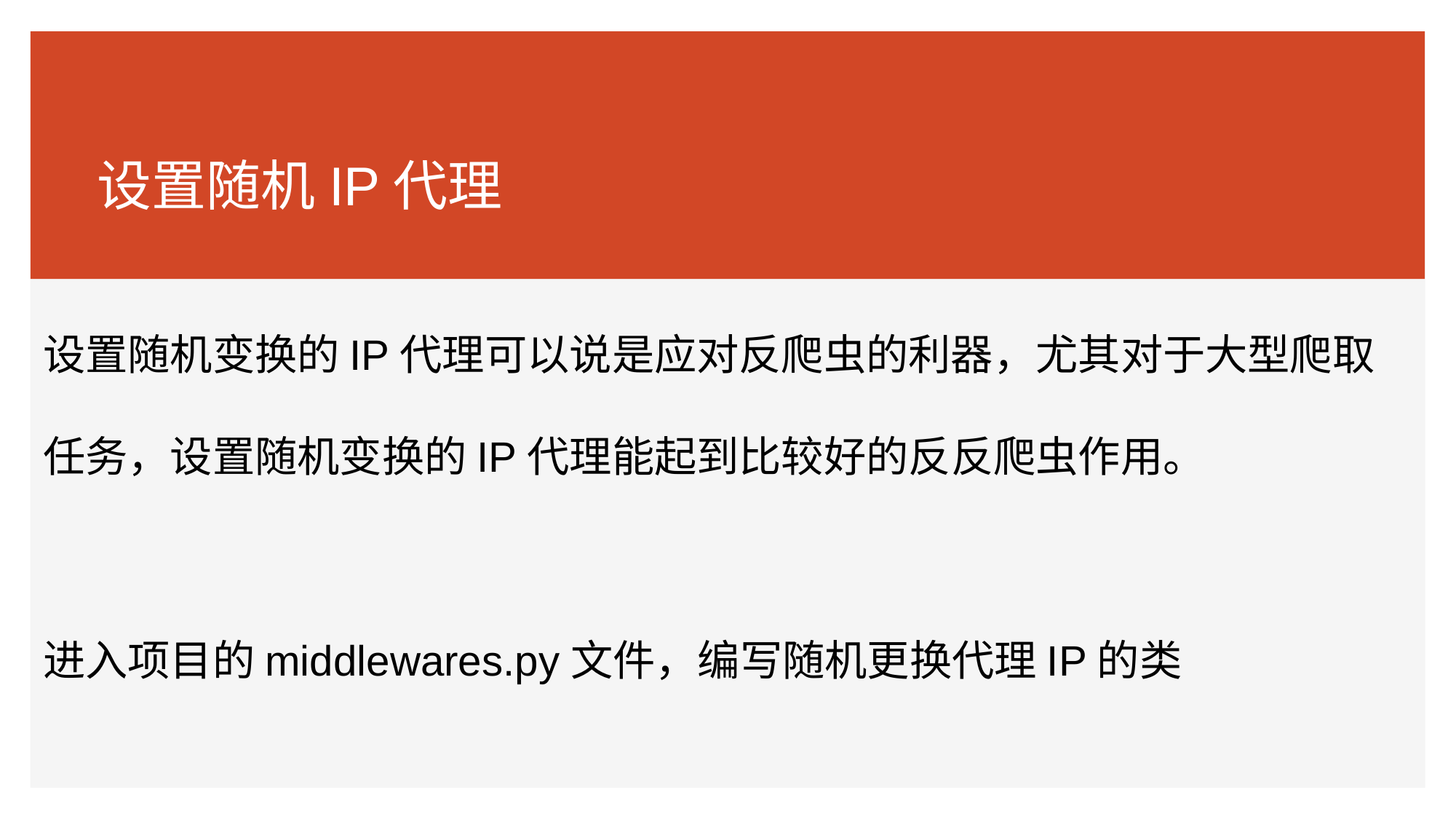

# 设置随机IP代理
设置随机变换的IP代理可以说是应对反爬虫的利器，尤其对于大型爬取任务，设置随机变换的IP代理能起到比较好的反反爬虫作用。

进入项目的middlewares.py文件，编写随机更换代理IP的类